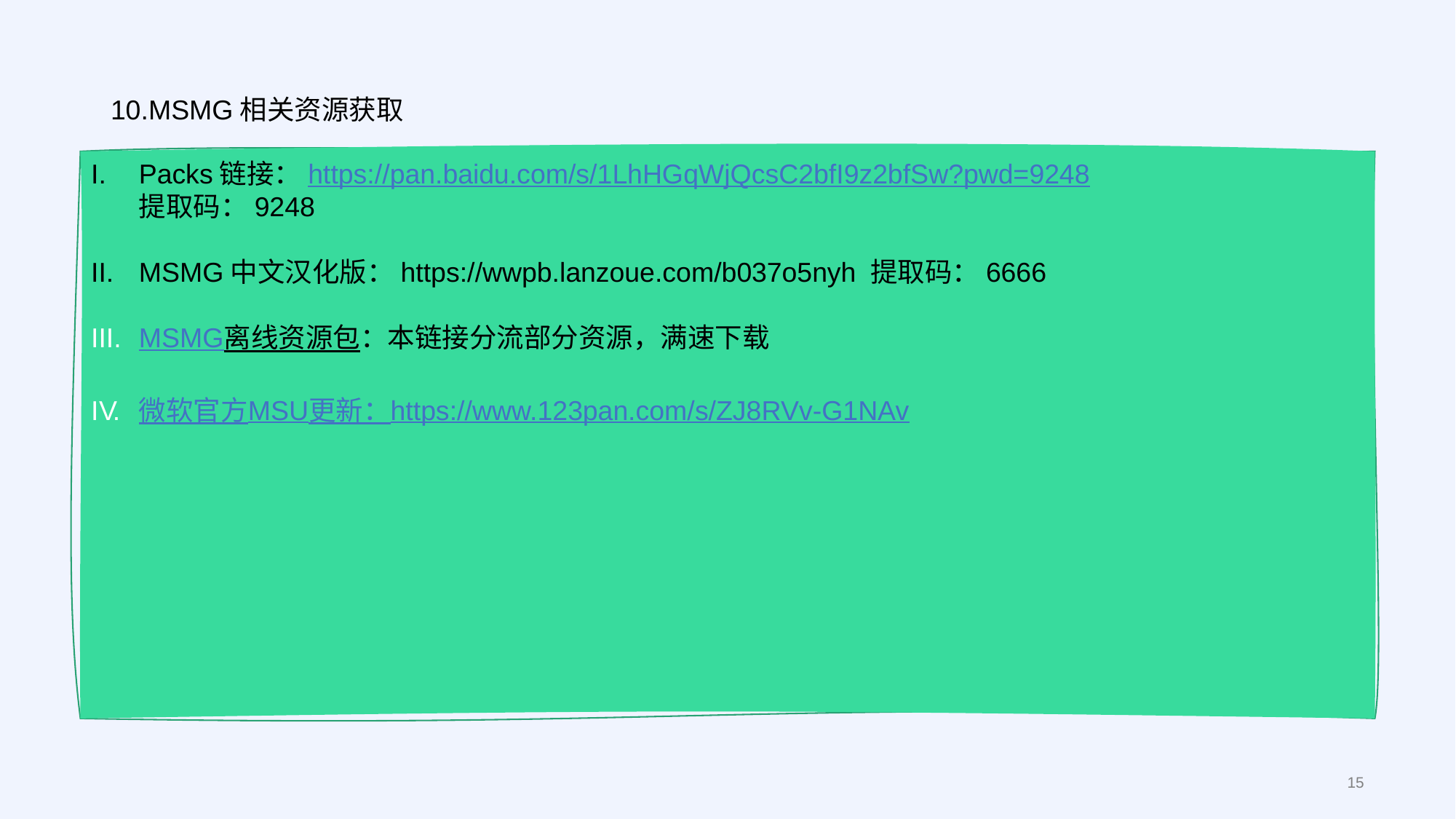

10.MSMG相关资源获取
Packs链接：https://pan.baidu.com/s/1LhHGqWjQcsC2bfI9z2bfSw?pwd=9248 
提取码：9248

MSMG中文汉化版：https://wwpb.lanzoue.com/b037o5nyh 提取码：6666

MSMG离线资源包：本链接分流部分资源，满速下载

微软官方MSU更新：https://www.123pan.com/s/ZJ8RVv-G1NAv

15